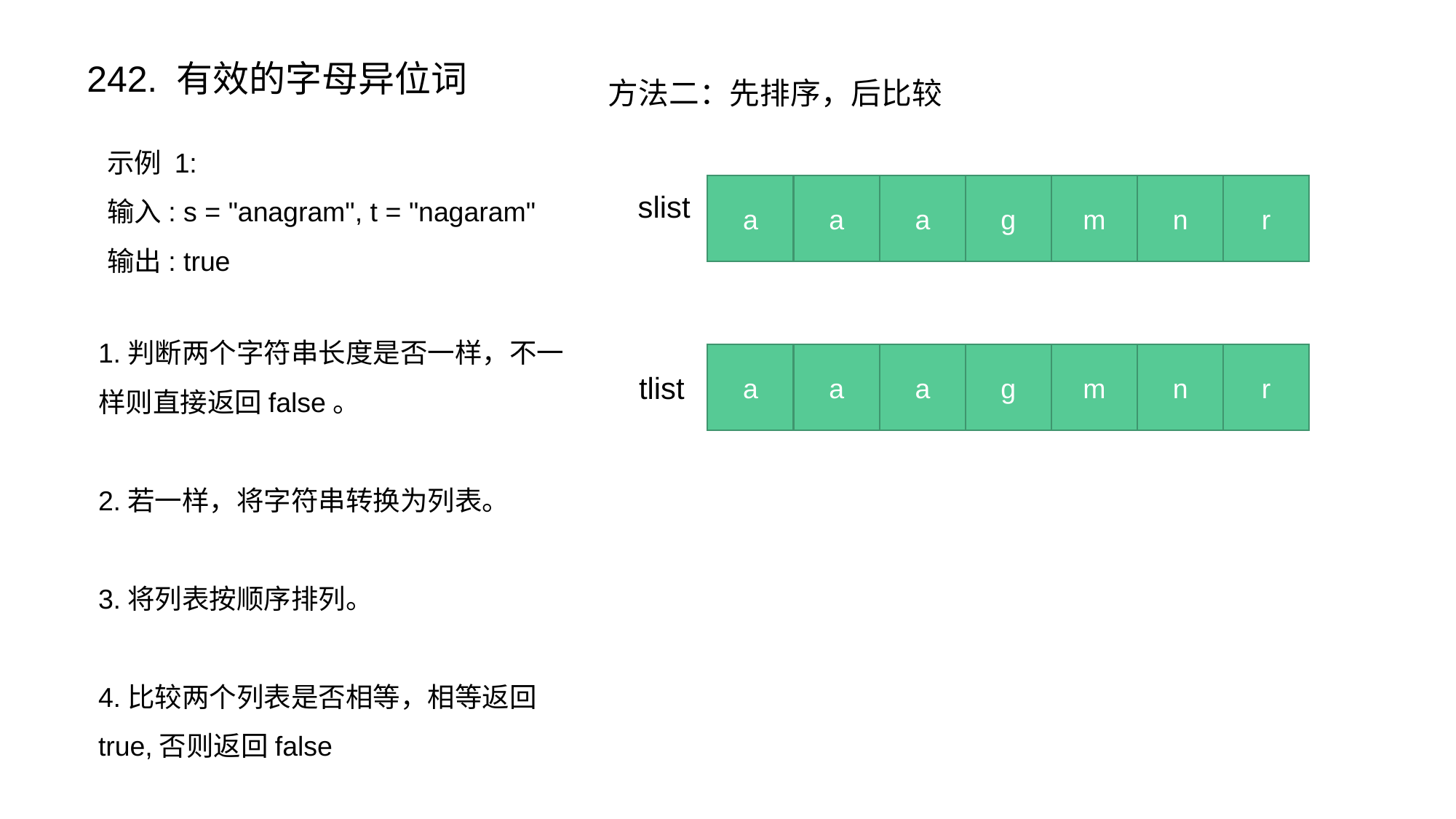

242. 有效的字母异位词
方法二：先排序，后比较
示例 1:
输入: s = "anagram", t = "nagaram"
输出: true

a
a
n
a
a
a
g
g
r
m
a
n
m
r
slist

1.判断两个字符串长度是否一样，不一样则直接返回false。

2.若一样，将字符串转换为列表。

3.将列表按顺序排列。

4.比较两个列表是否相等，相等返回true,否则返回false
n
a
a
a
g
a
a
g
r
m
a
n
m
r
tlist